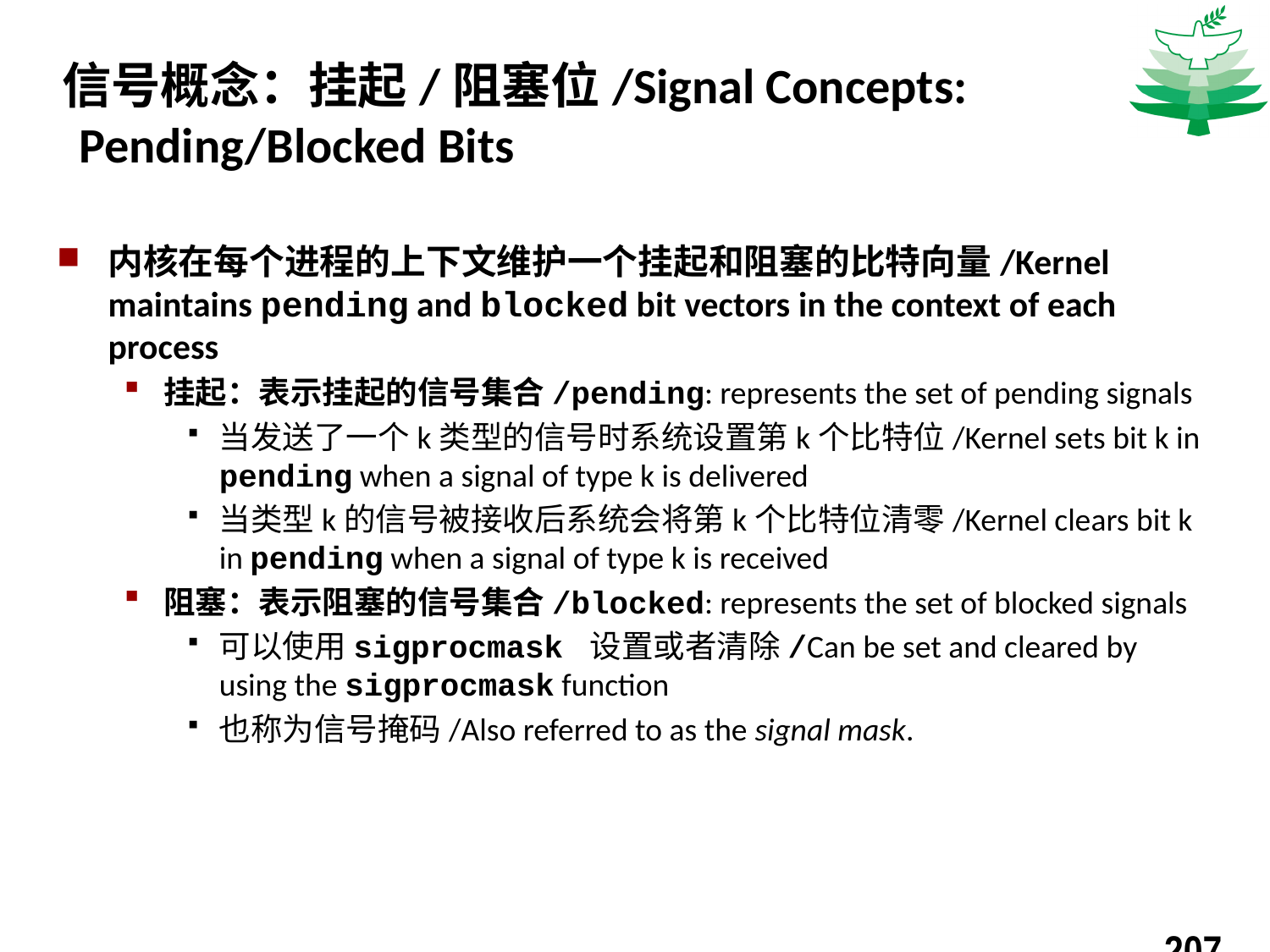

# 信号概念：挂起/阻塞位/Signal Concepts: Pending/Blocked Bits
内核在每个进程的上下文维护一个挂起和阻塞的比特向量/Kernel maintains pending and blocked bit vectors in the context of each process
挂起：表示挂起的信号集合/pending: represents the set of pending signals
当发送了一个k类型的信号时系统设置第k个比特位/Kernel sets bit k in pending when a signal of type k is delivered
当类型k的信号被接收后系统会将第k个比特位清零/Kernel clears bit k in pending when a signal of type k is received
阻塞：表示阻塞的信号集合/blocked: represents the set of blocked signals
可以使用sigprocmask 设置或者清除/Can be set and cleared by using the sigprocmask function
也称为信号掩码/Also referred to as the signal mask.